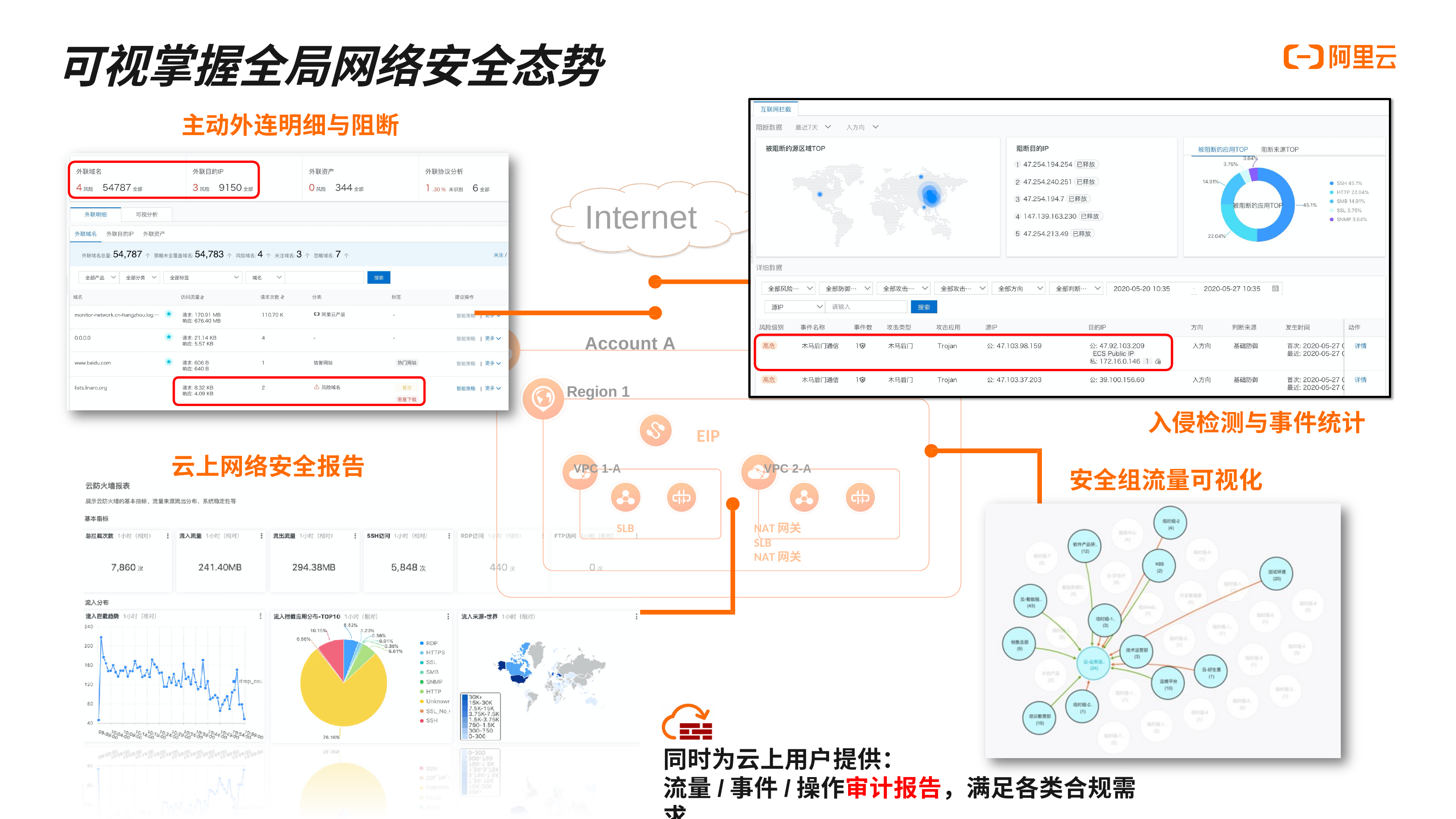

# 可视掌握全局网络安全态势

主动外连明细与阻断

Internet

Account A

Region 1

EIP
VPC 1-A	VPC 2-A

SLB	NAT网关	SLB	NAT网关

入侵检测与事件统计
安全组流量可视化

云上网络安全报告

同时为云上用户提供：
流量/事件/操作审计报告，满足各类合规需求